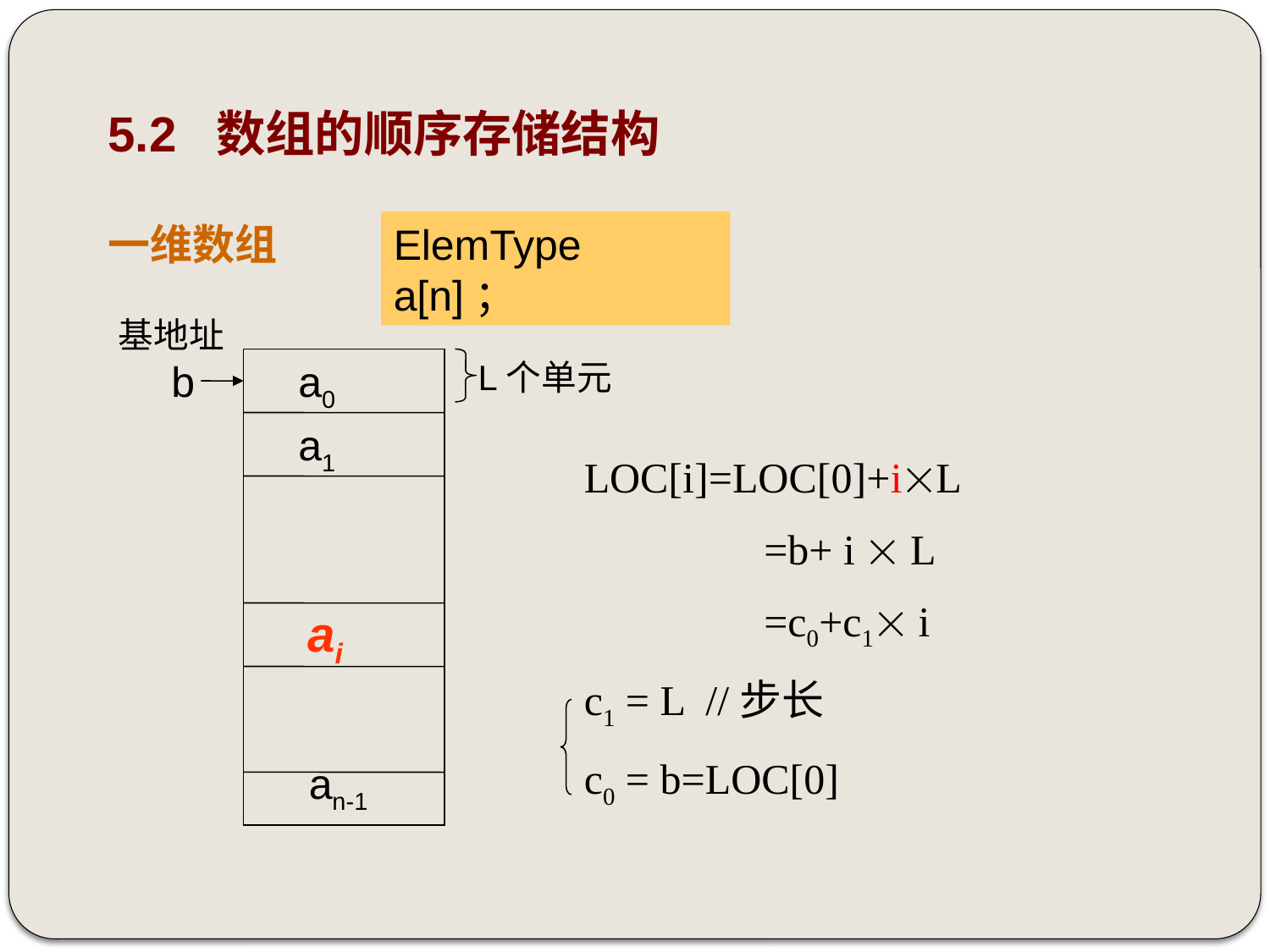

# 5.2  数组的顺序存储结构
一维数组
ElemType   a[n]；
基地址
b

a0

L个单元

a1
LOC[i]=LOC[0]+i×L
                 =b+ i × L
                 =c0+c1× i
c1 = L  //步长
c0 = b=LOC[0]

ai

an-1